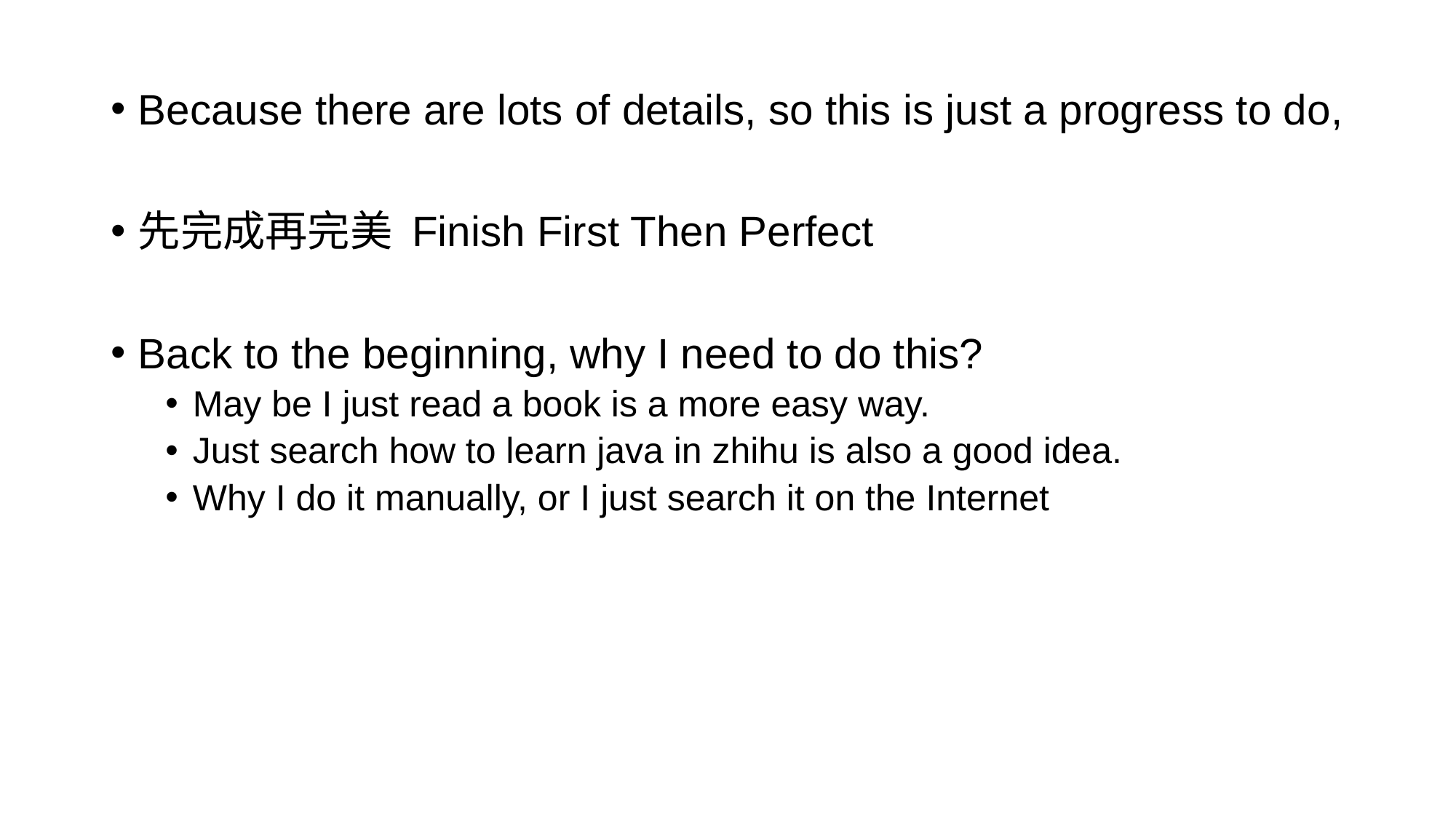

Because there are lots of details, so this is just a progress to do,

先完成再完美 Finish First Then Perfect

Back to the beginning, why I need to do this?
May be I just read a book is a more easy way.
Just search how to learn java in zhihu is also a good idea.
Why I do it manually, or I just search it on the Internet